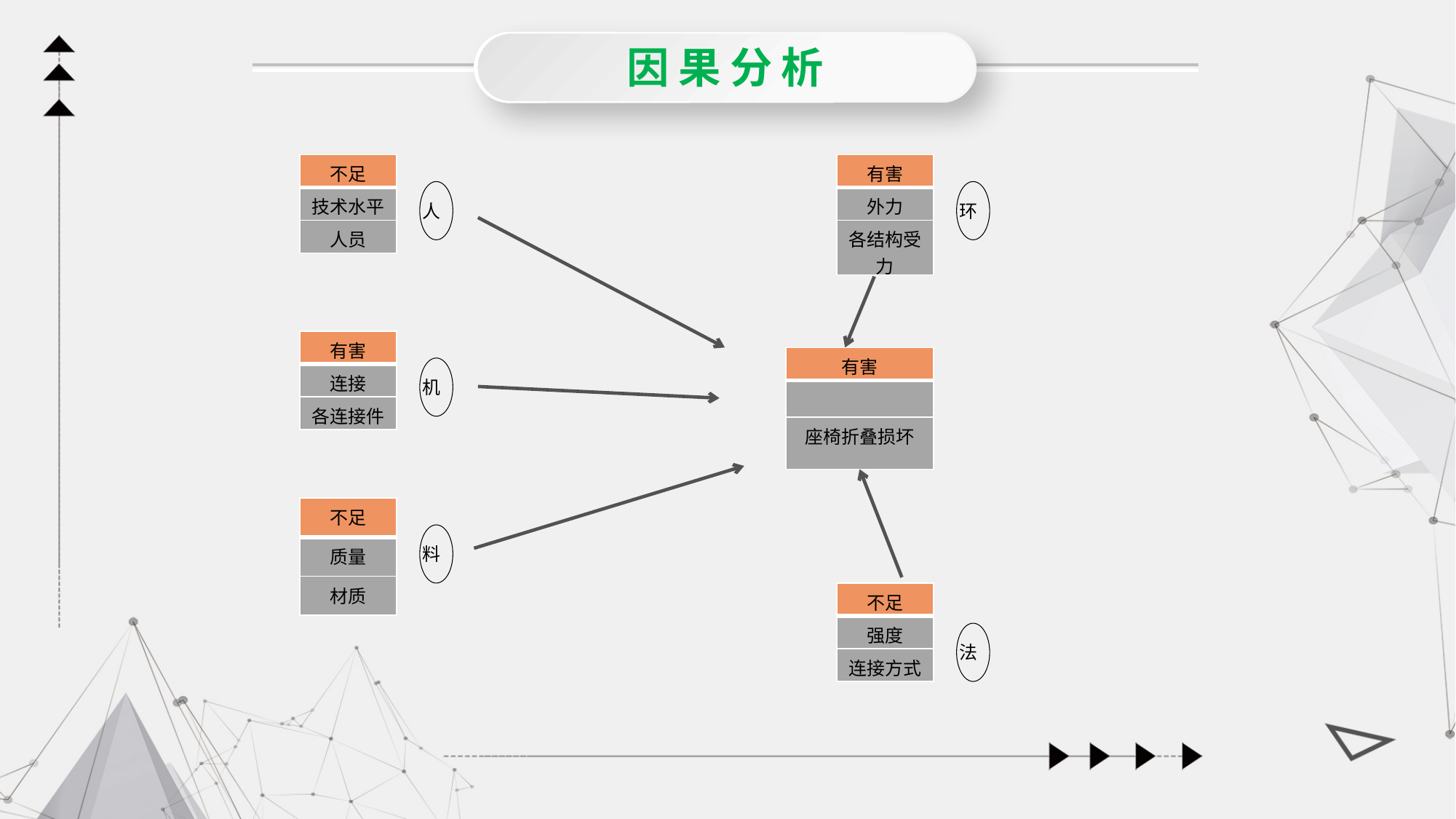

因果分析
| 不足 |
| --- |
| 技术水平 |
| 人员 |
| 有害 |
| --- |
| 外力 |
| 各结构受力 |

人

环
| 有害 |
| --- |
| 连接 |
| 各连接件 |
| 有害 |
| --- |
|  |
| 座椅折叠损坏 |

机
| 不足 |
| --- |
| 质量 |
| 材质 |

料
| 不足 |
| --- |
| 强度 |
| 连接方式 |

法